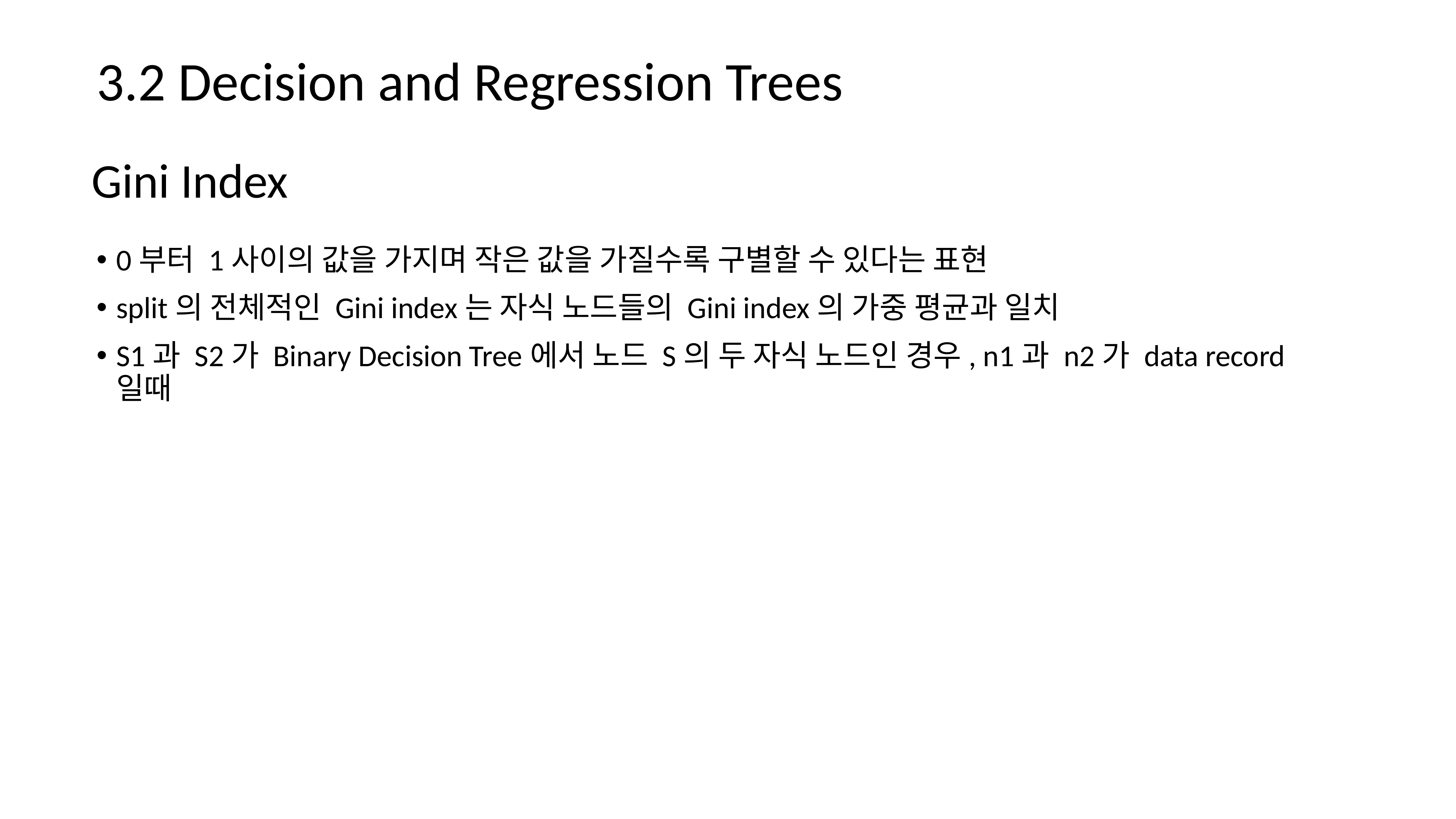

3.2 Decision and Regression Trees
# Gini Index
0부터 1사이의 값을 가지며 작은 값을 가질수록 구별할 수 있다는 표현
split의 전체적인 Gini index는 자식 노드들의 Gini index의 가중 평균과 일치
S1과 S2가 Binary Decision Tree에서 노드 S의 두 자식 노드인 경우, n1과 n2가 data record일때